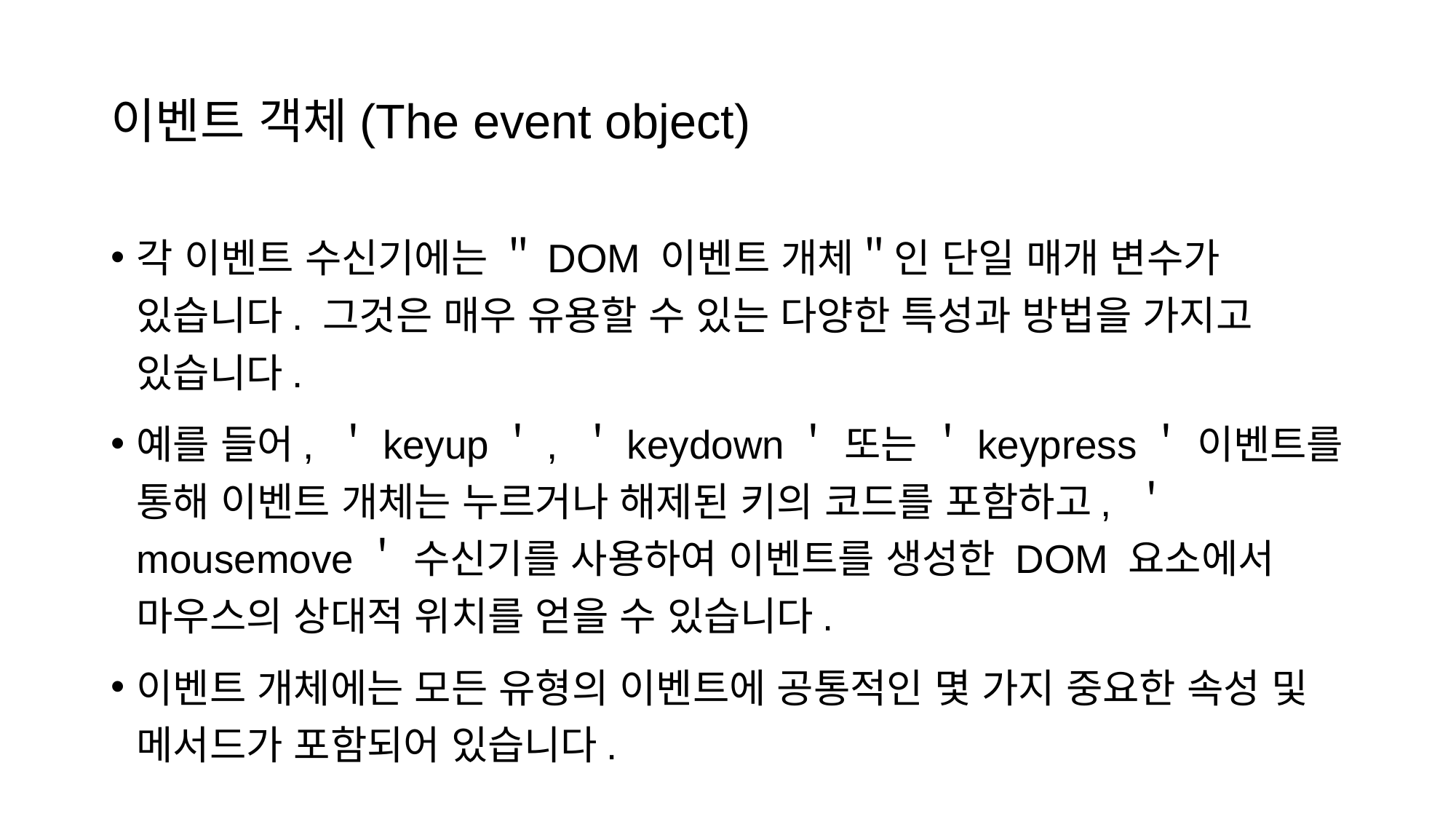

# 이벤트 객체(The event object)
각 이벤트 수신기에는 ＂DOM 이벤트 개체＂인 단일 매개 변수가 있습니다. 그것은 매우 유용할 수 있는 다양한 특성과 방법을 가지고 있습니다.
예를 들어, ＇keyup＇, ＇keydown＇ 또는 ＇keypress＇ 이벤트를 통해 이벤트 개체는 누르거나 해제된 키의 코드를 포함하고, ＇mousemove＇ 수신기를 사용하여 이벤트를 생성한 DOM 요소에서 마우스의 상대적 위치를 얻을 수 있습니다.
이벤트 개체에는 모든 유형의 이벤트에 공통적인 몇 가지 중요한 속성 및 메서드가 포함되어 있습니다.